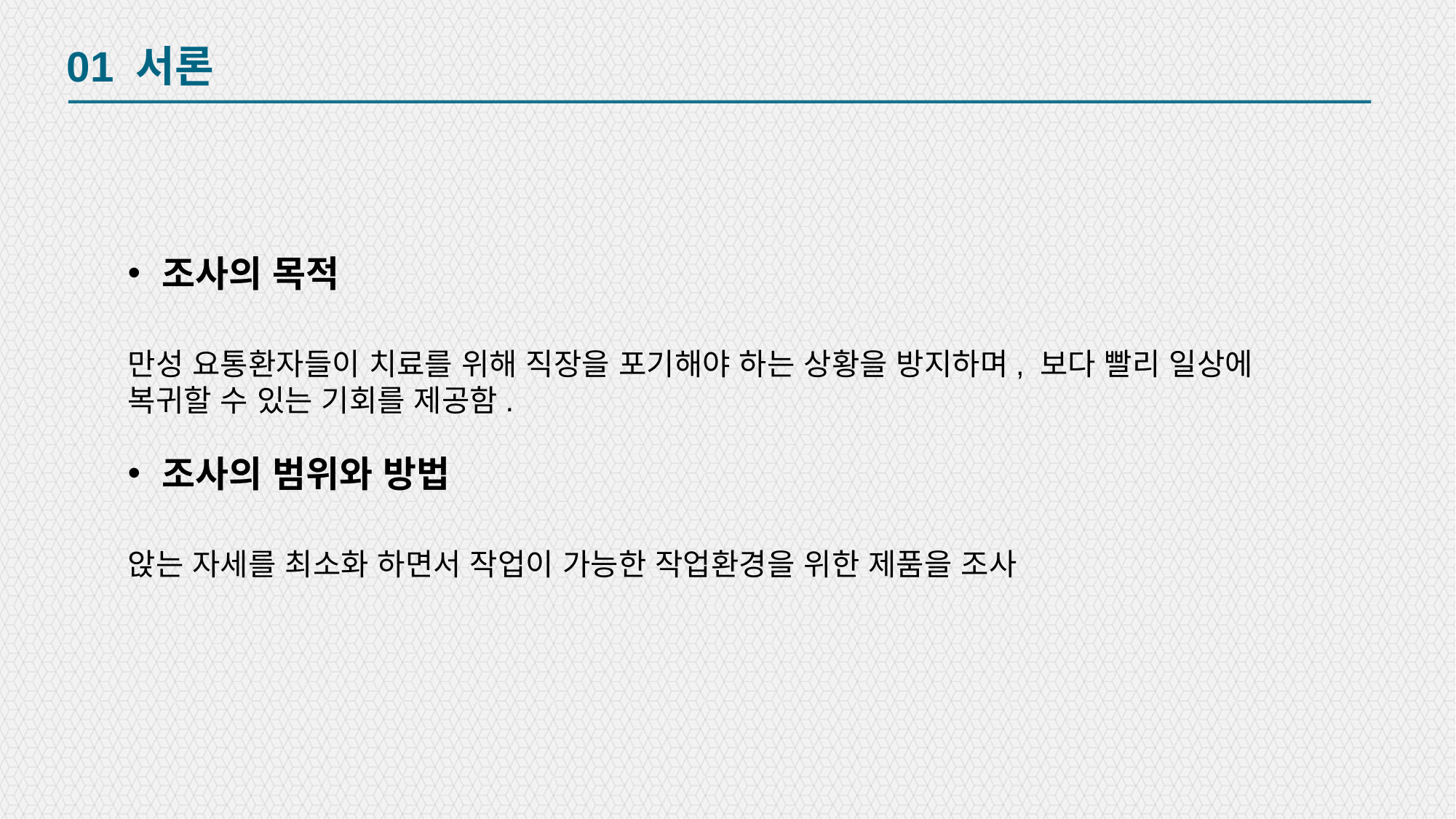

01 서론

조사의 목적

만성 요통환자들이 치료를 위해 직장을 포기해야 하는 상황을 방지하며, 보다 빨리 일상에 복귀할 수 있는 기회를 제공함.

조사의 범위와 방법

앉는 자세를 최소화 하면서 작업이 가능한 작업환경을 위한 제품을 조사